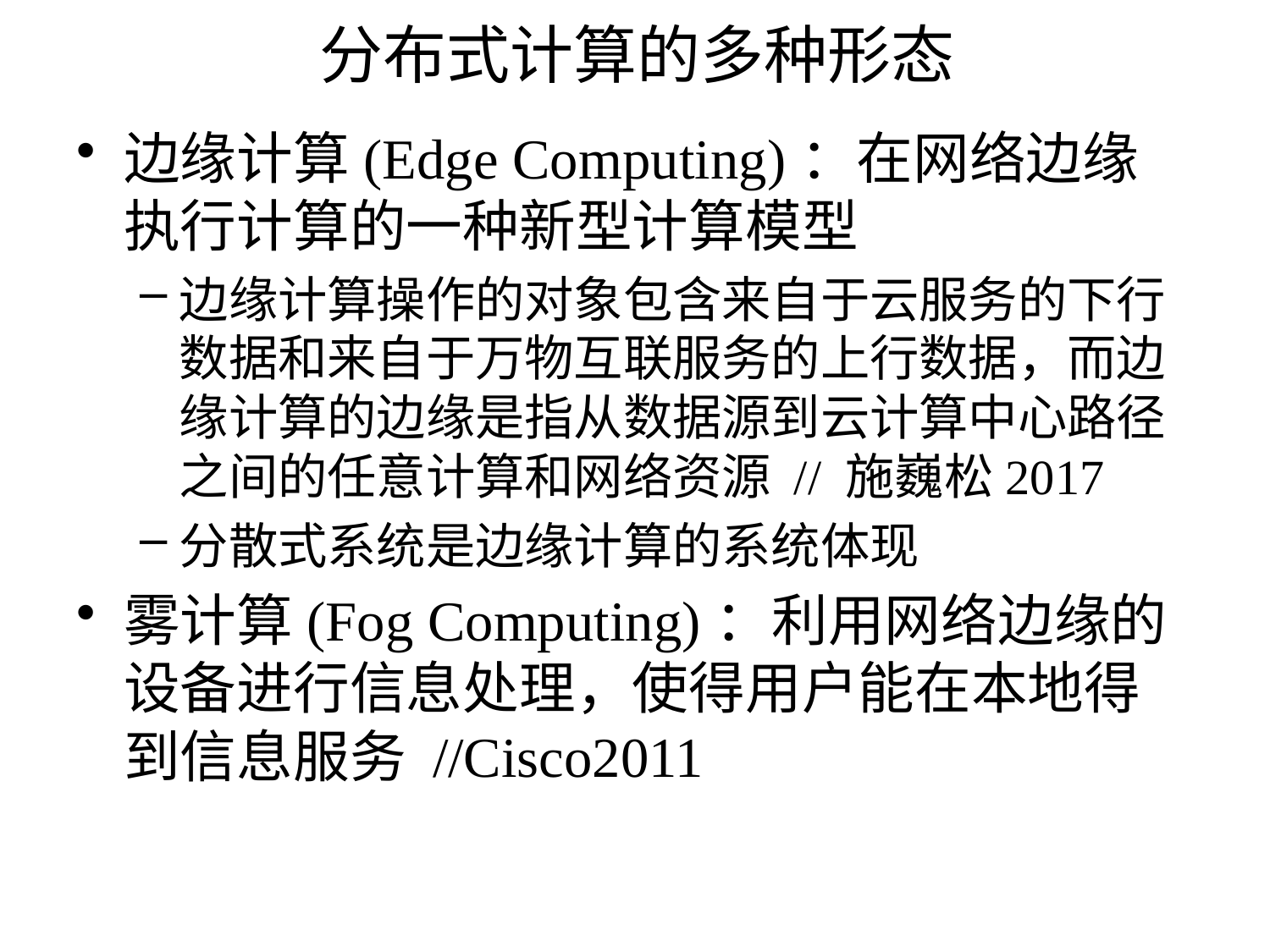

# 分布式计算的多种形态
边缘计算(Edge Computing)：在网络边缘执行计算的一种新型计算模型
边缘计算操作的对象包含来自于云服务的下行数据和来自于万物互联服务的上行数据，而边缘计算的边缘是指从数据源到云计算中心路径之间的任意计算和网络资源 // 施巍松2017
分散式系统是边缘计算的系统体现
雾计算(Fog Computing)：利用网络边缘的设备进行信息处理，使得用户能在本地得到信息服务 //Cisco2011